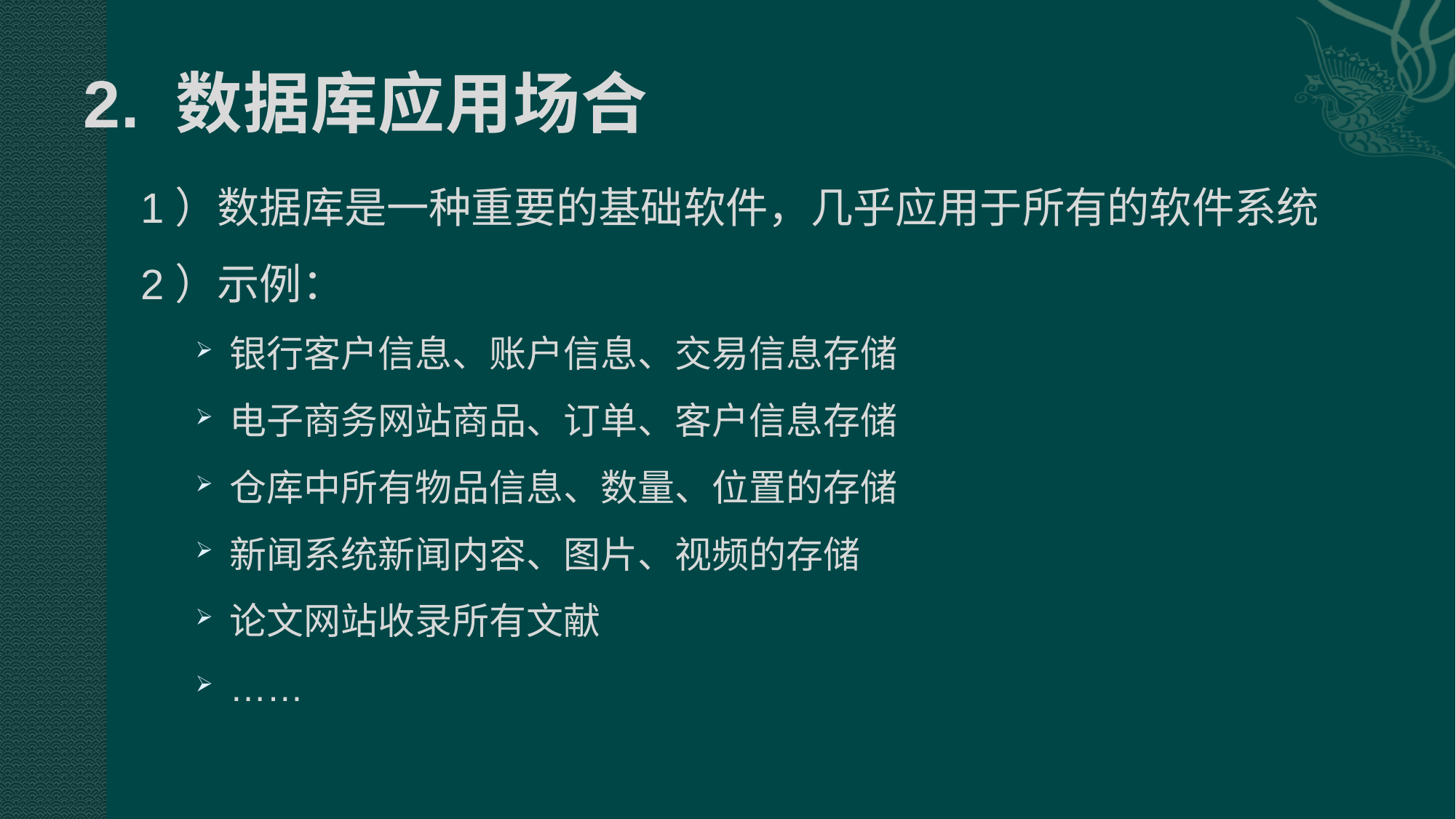

# 2. 数据库应用场合
1）数据库是一种重要的基础软件，几乎应用于所有的软件系统
2）示例：
银行客户信息、账户信息、交易信息存储
电子商务网站商品、订单、客户信息存储
仓库中所有物品信息、数量、位置的存储
新闻系统新闻内容、图片、视频的存储
论文网站收录所有文献
……